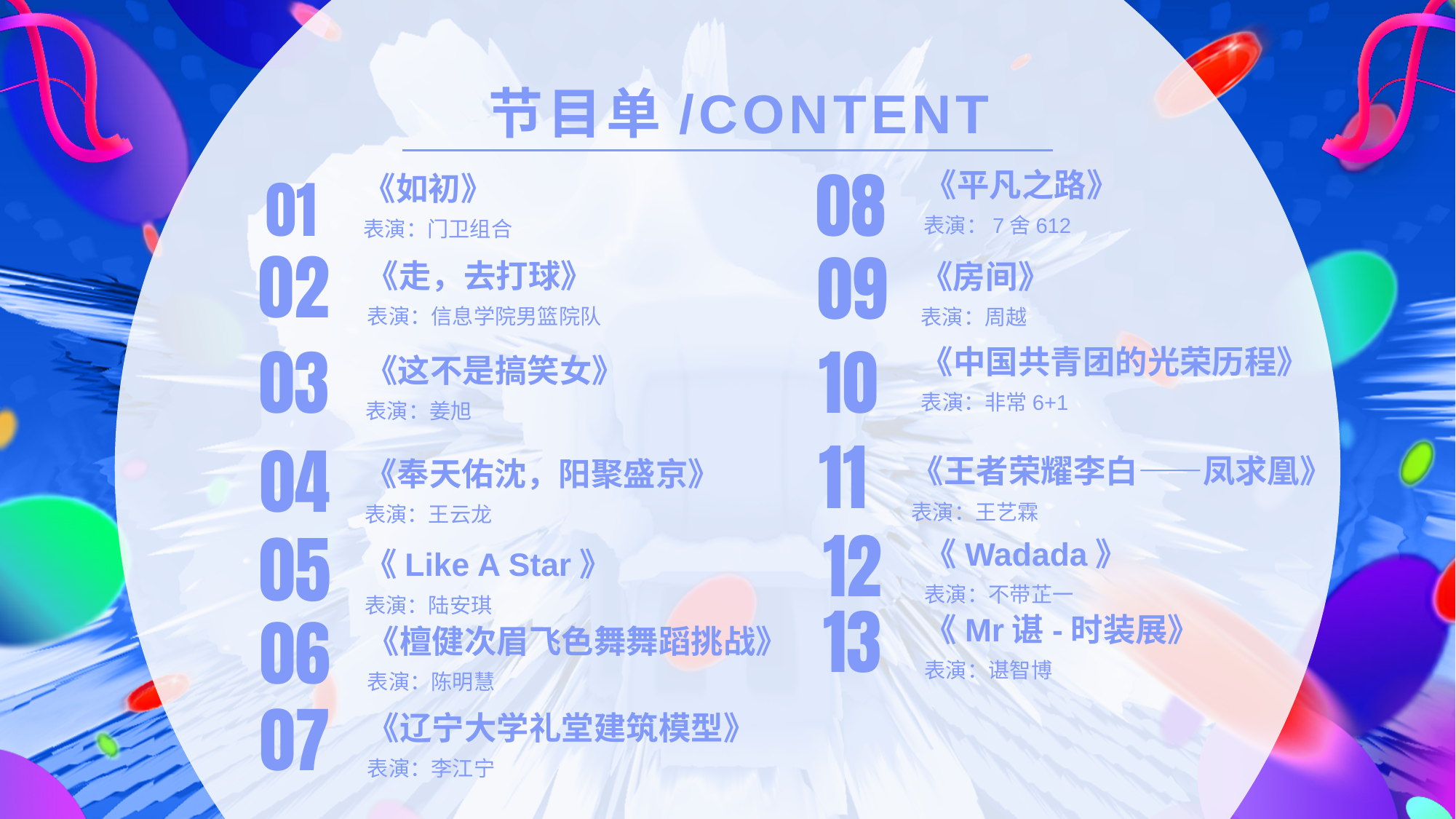

节目单/CONTENT
《平凡之路》
表演：7舍612
08
《如初》
表演：门卫组合
01
《走，去打球》
表演：信息学院男篮院队
02
《房间》
表演：周越
09
《中国共青团的光荣历程》
表演：非常6+1
10
《这不是搞笑女》
表演：姜旭
03
11
《王者荣耀李白——凤求凰》
表演：王艺霖
《奉天佑沈，阳聚盛京》
表演：王云龙
04
《Wadada》
表演：不带芷一
12
05
《Like A Star》
表演：陆安琪
《Mr谌-时装展》
表演：谌智博
13
《檀健次眉飞色舞舞蹈挑战》
表演：陈明慧
06
《辽宁大学礼堂建筑模型》
表演：李江宁
07